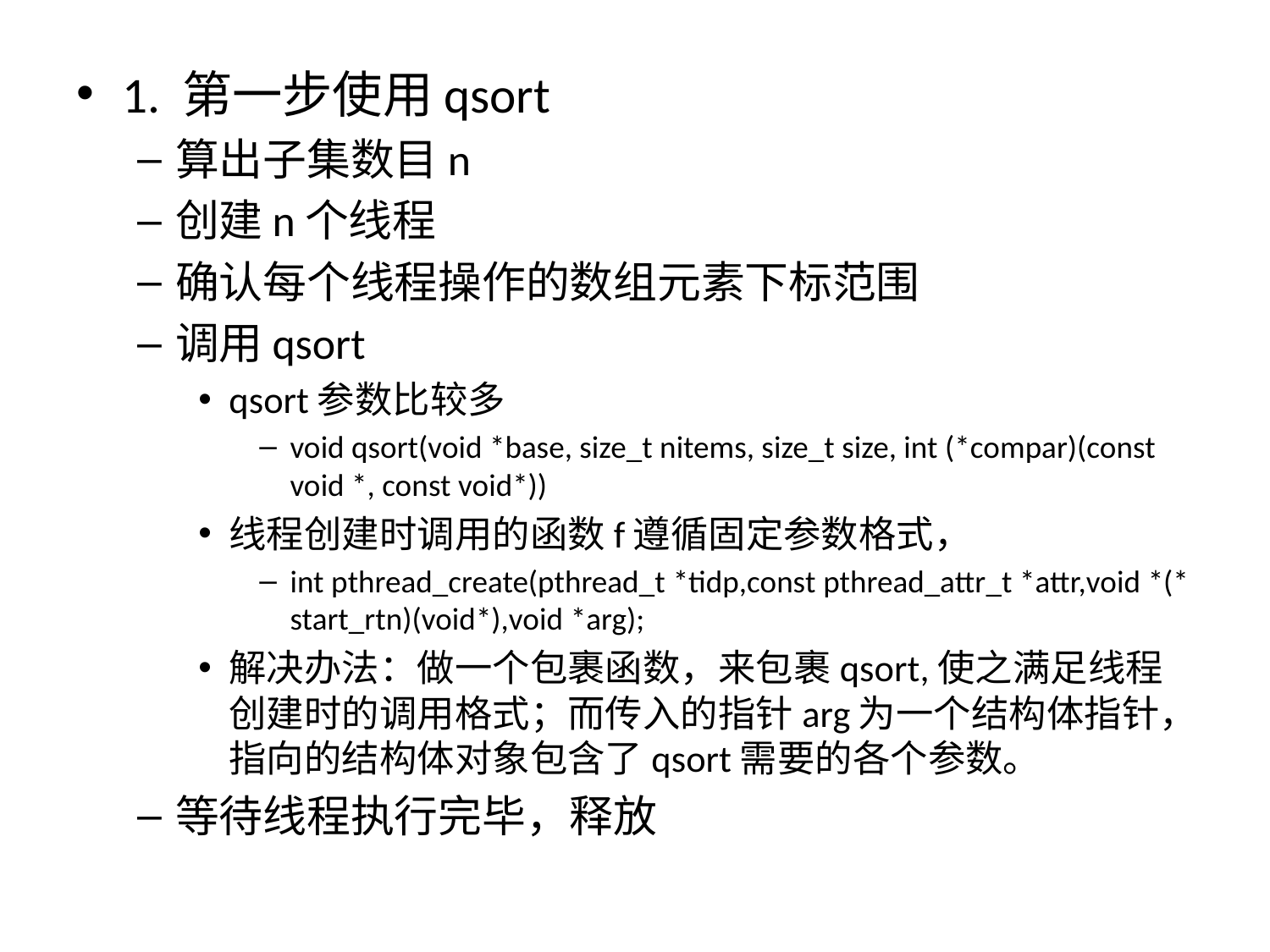

1. 第一步使用qsort
算出子集数目n
创建n个线程
确认每个线程操作的数组元素下标范围
调用qsort
qsort参数比较多
void qsort(void *base, size_t nitems, size_t size, int (*compar)(const void *, const void*))
线程创建时调用的函数f遵循固定参数格式，
int pthread_create(pthread_t *tidp,const pthread_attr_t *attr,void *(*start_rtn)(void*),void *arg);
解决办法：做一个包裹函数，来包裹qsort,使之满足线程创建时的调用格式；而传入的指针arg为一个结构体指针，指向的结构体对象包含了qsort需要的各个参数。
等待线程执行完毕，释放